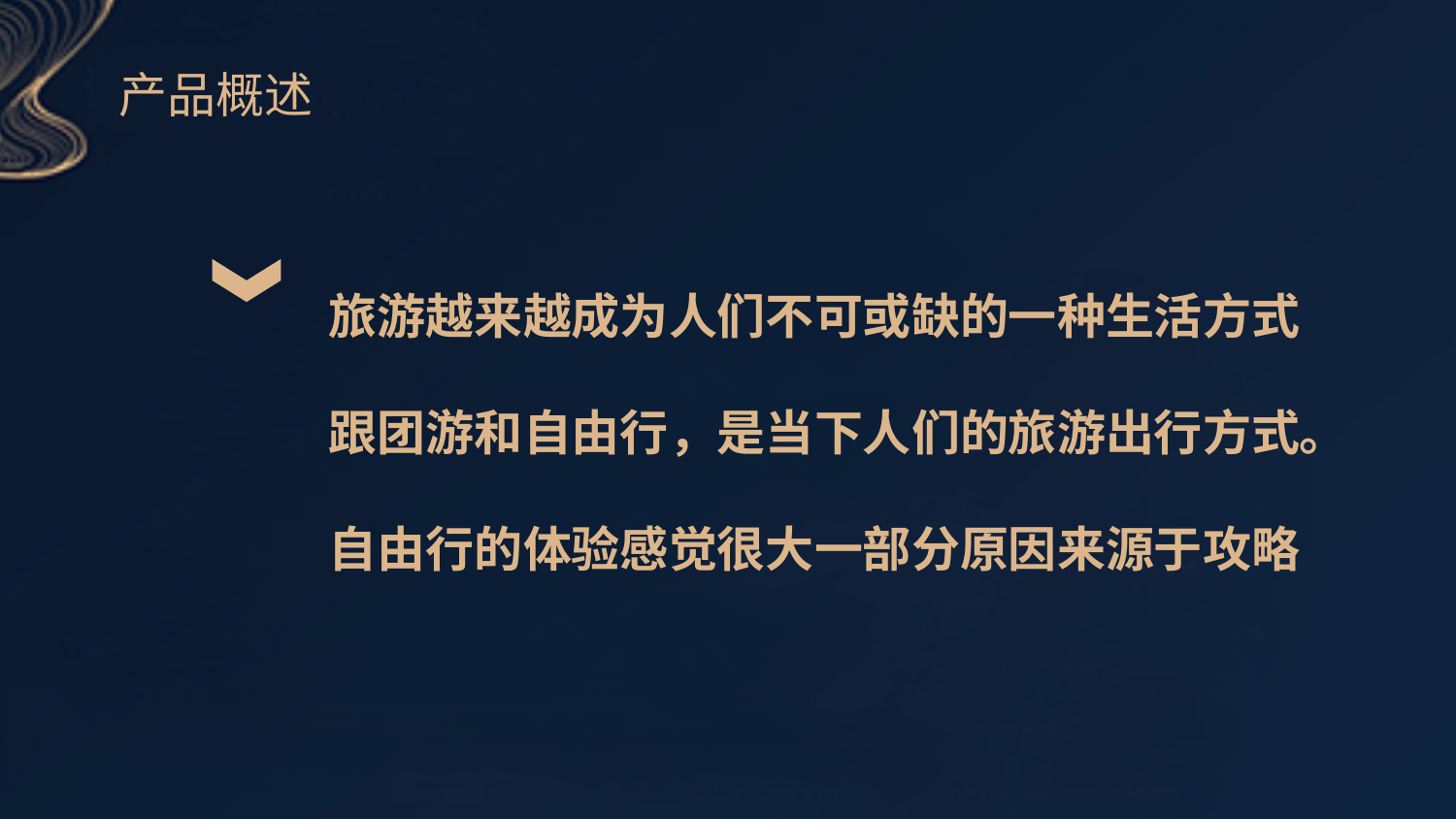

产品概述

旅游越来越成为人们不可或缺的一种生活方式

跟团游和自由行，是当下人们的旅游出行方式。

自由行的体验感觉很大一部分原因来源于攻略